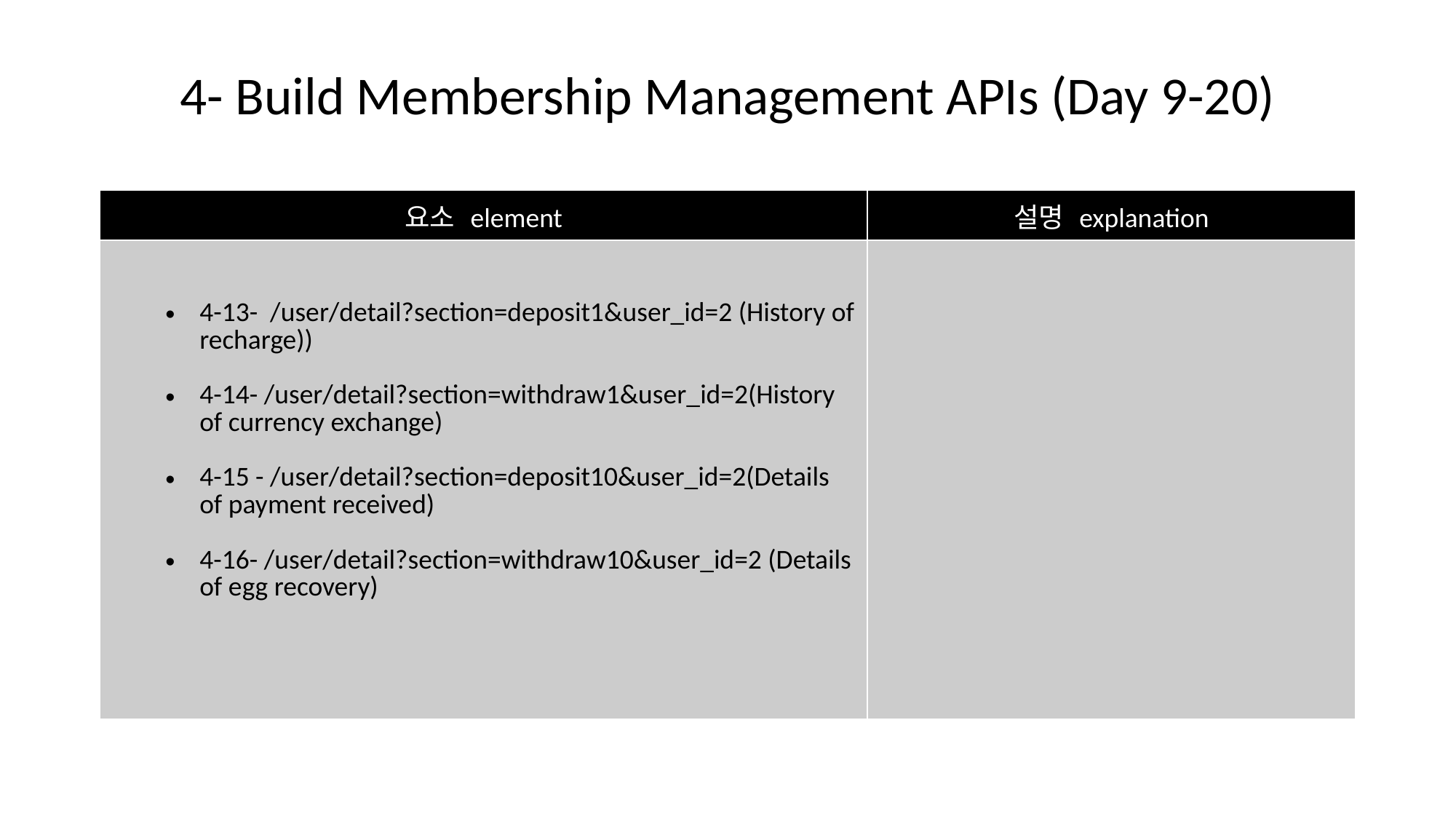

# 4- Build Membership Management APIs (Day 9-20)
| 요소 element | 설명 explanation |
| --- | --- |
| 4-13- /user/detail?section=deposit1&user\_id=2 (History of recharge)) 4-14- /user/detail?section=withdraw1&user\_id=2(History of currency exchange) 4-15 - /user/detail?section=deposit10&user\_id=2(Details of payment received) 4-16- /user/detail?section=withdraw10&user\_id=2 (Details of egg recovery) |  |